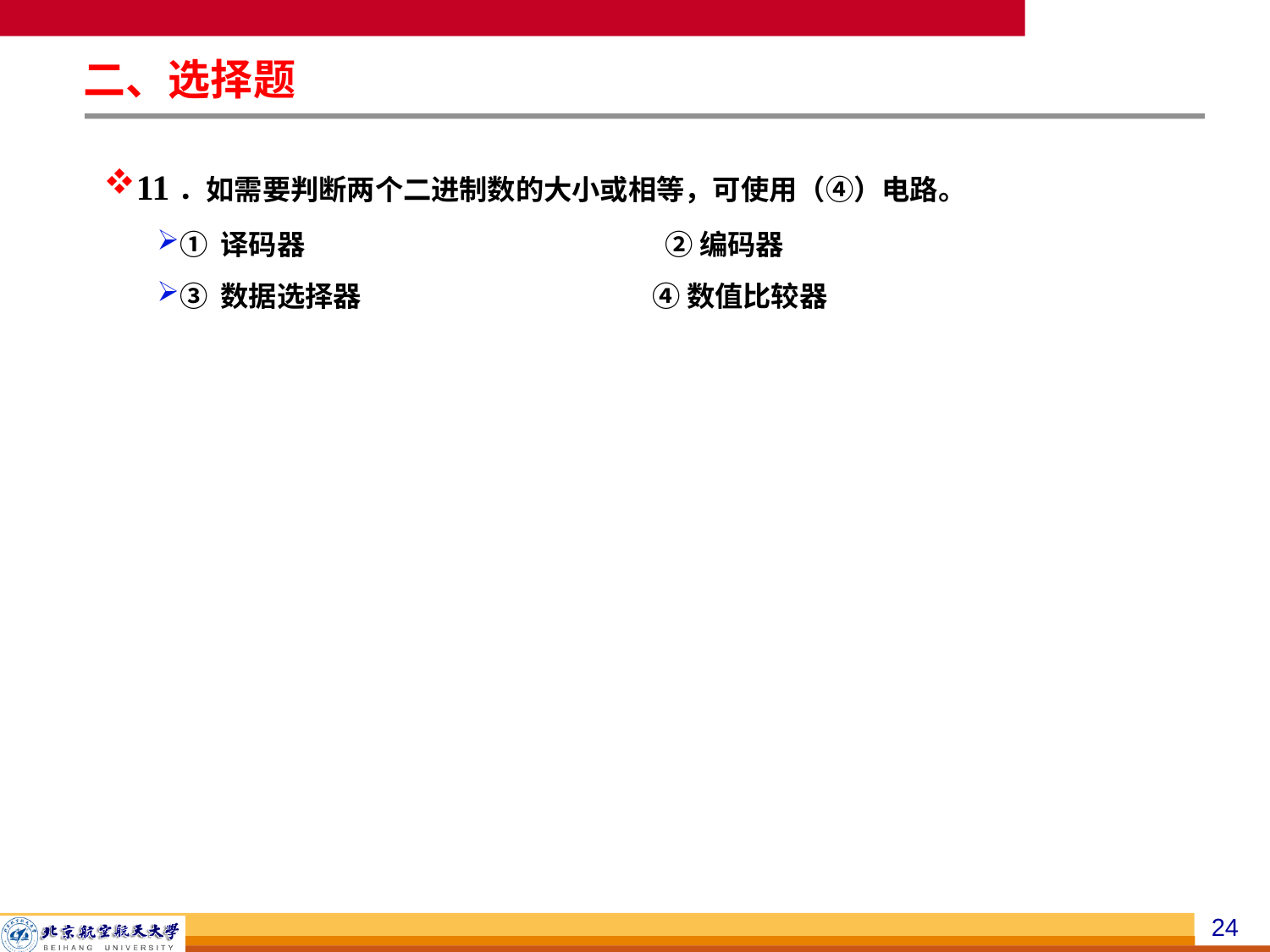

二、选择题

11．如需要判断两个二进制数的大小或相等，可使用（④）电路。
① 译码器			② 编码器
③ 数据选择器		                  ④ 数值比较器